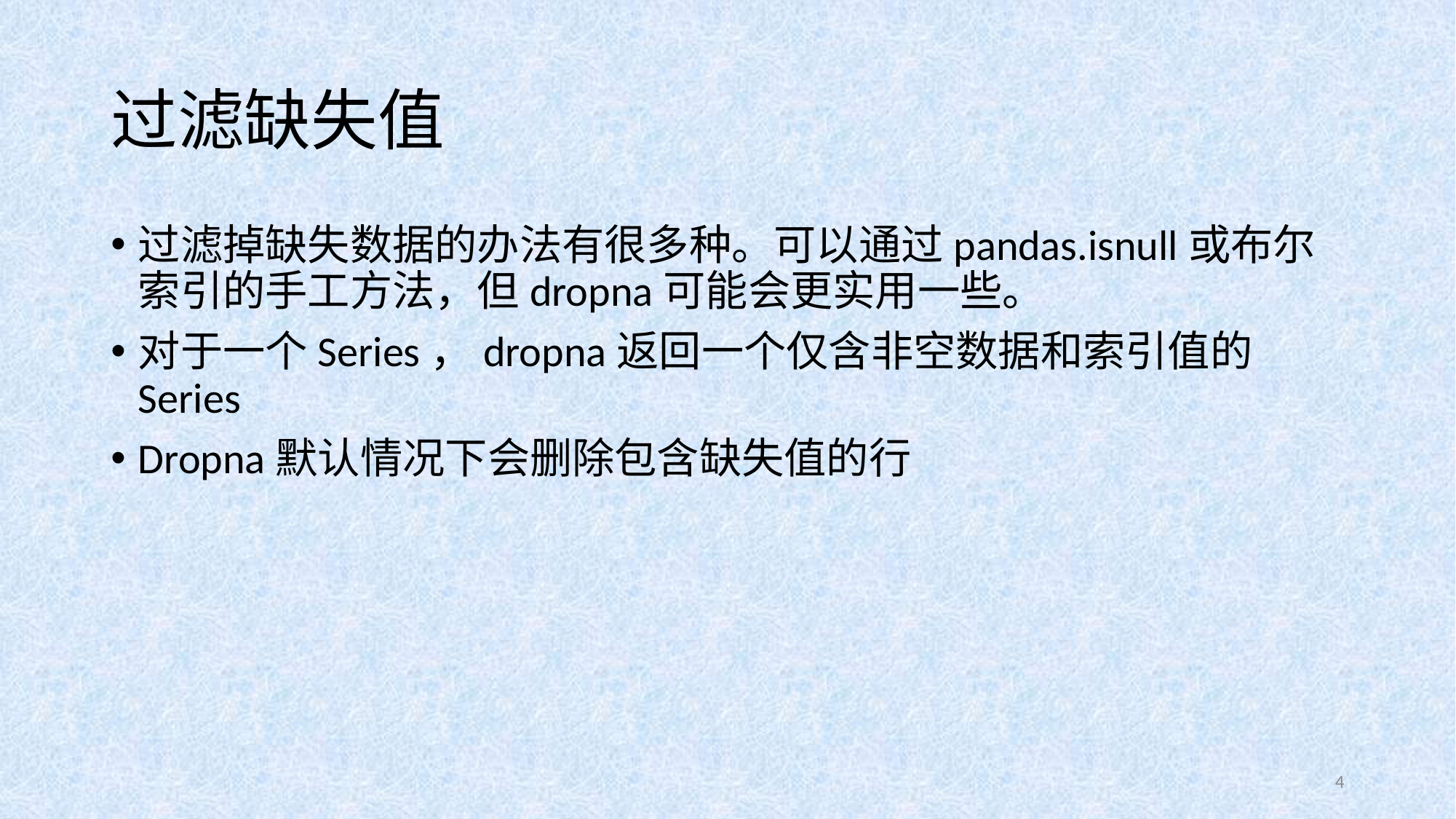

# 过滤缺失值
过滤掉缺失数据的办法有很多种。可以通过pandas.isnull或布尔索引的手工方法，但dropna可能会更实用一些。
对于一个Series，dropna返回一个仅含非空数据和索引值的Series
Dropna默认情况下会删除包含缺失值的行
4